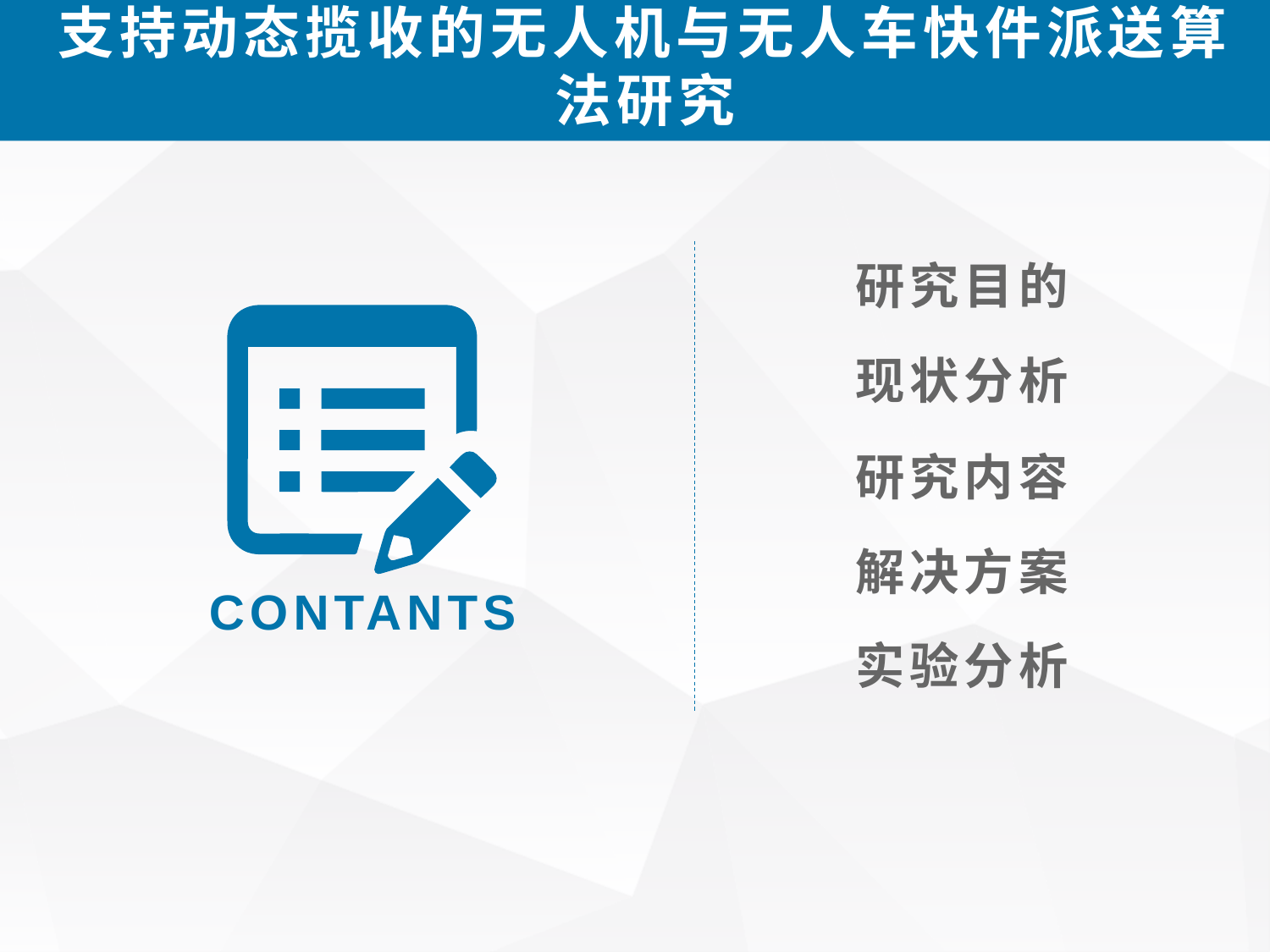

支持动态揽收的无人机与无人车快件派送算法研究
研究目的

现状分析
研究内容
解决方案
CONTANTS
实验分析